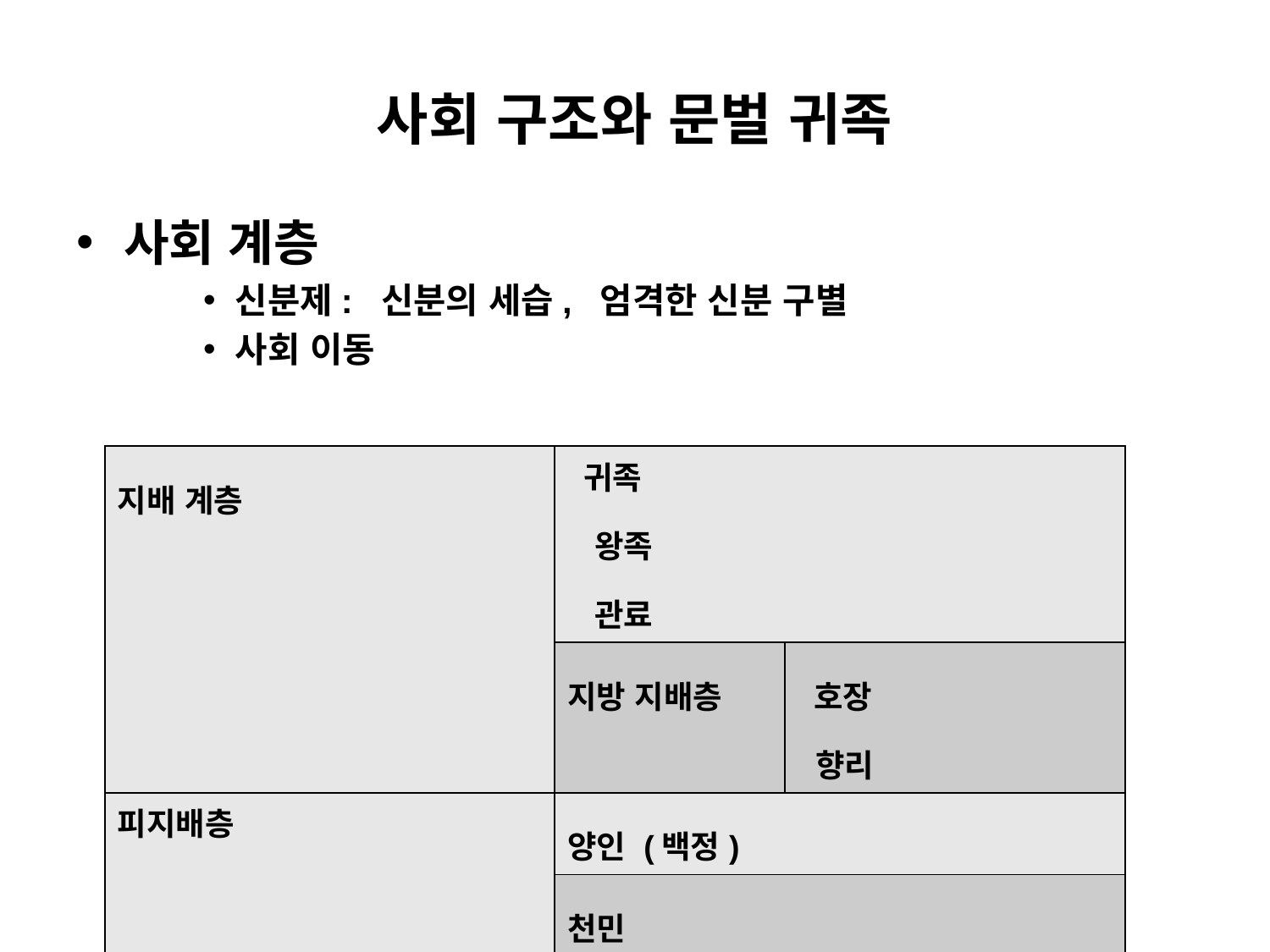

# 사회 구조와 문벌 귀족
사회 계층
신분제:  신분의 세습,  엄격한 신분 구별
사회 이동

| 지배 계층 | 귀족 왕족 관료 |  |
| --- | --- | --- |
|  | 지방 지배층 | 호장 향리 |
| 피지배층 | 양인 (백정) |  |
|  | 천민 |  |